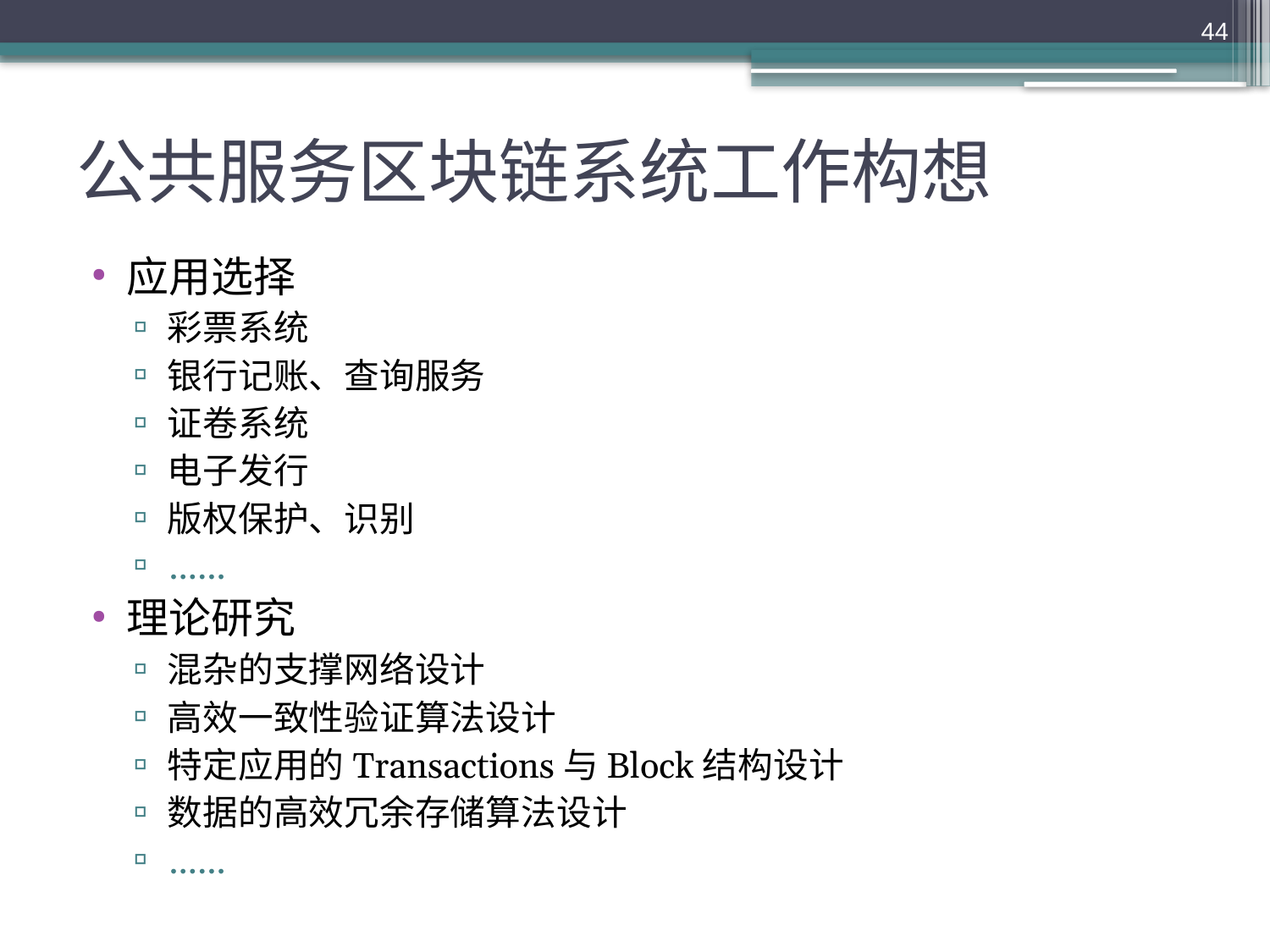

44

# 公共服务区块链系统工作构想
应用选择
彩票系统
银行记账、查询服务
证卷系统
电子发行
版权保护、识别
……
理论研究
混杂的支撑网络设计
高效一致性验证算法设计
特定应用的Transactions与Block结构设计
数据的高效冗余存储算法设计
……